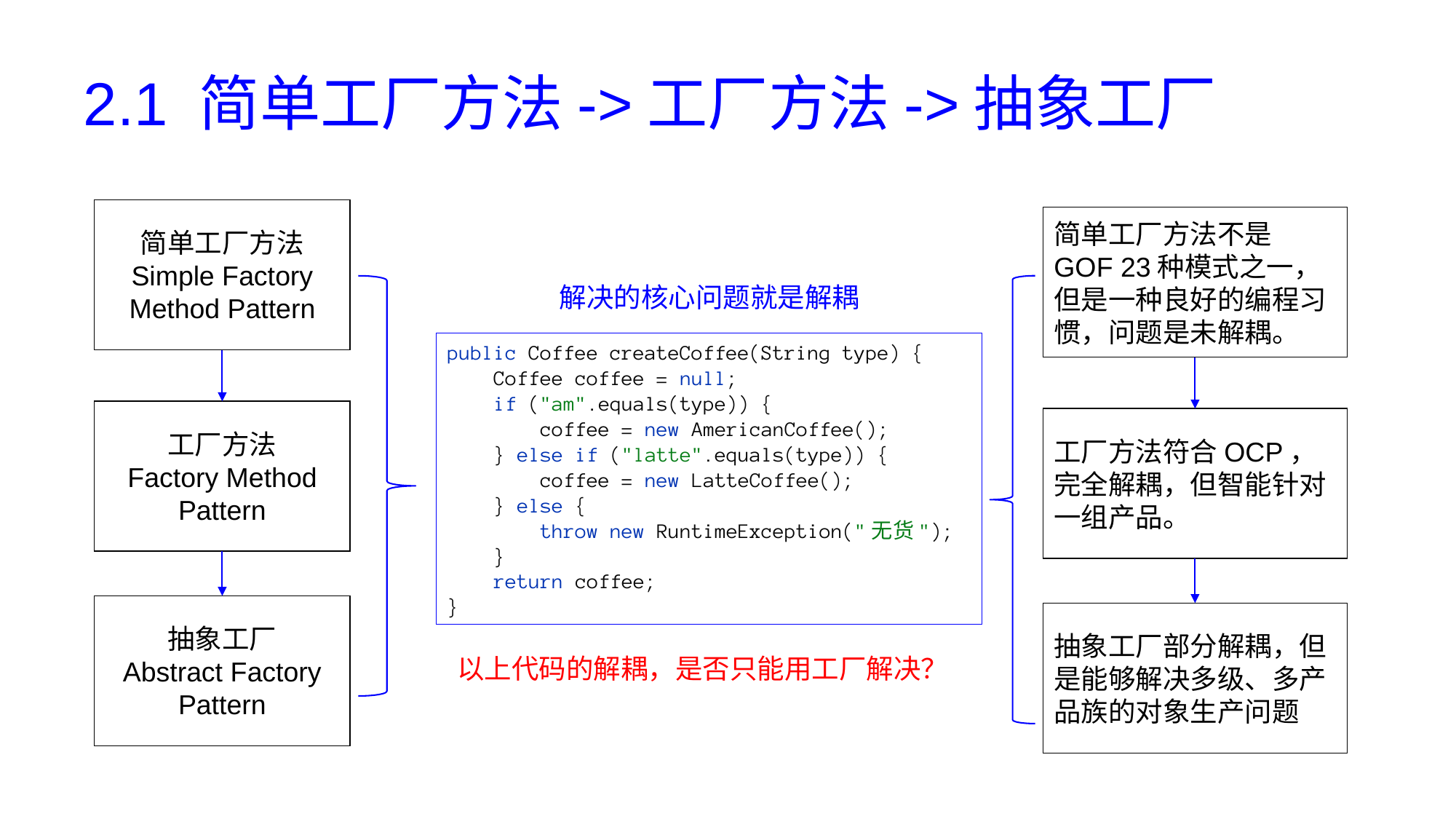

# 2.1 简单工厂方法->工厂方法->抽象工厂
简单工厂方法
Simple Factory Method Pattern
简单工厂方法不是GOF 23种模式之一，但是一种良好的编程习惯，问题是未解耦。
解决的核心问题就是解耦

public Coffee createCoffee(String type) {
    Coffee coffee = null;
    if ("am".equals(type)) {
        coffee = new AmericanCoffee();
    } else if ("latte".equals(type)) {
        coffee = new LatteCoffee();
    } else {
        throw new RuntimeException("无货");
    }
    return coffee;
}
工厂方法
Factory Method Pattern
工厂方法符合OCP，完全解耦，但智能针对一组产品。
抽象工厂
Abstract Factory Pattern
抽象工厂部分解耦，但是能够解决多级、多产品族的对象生产问题
以上代码的解耦，是否只能用工厂解决？
21